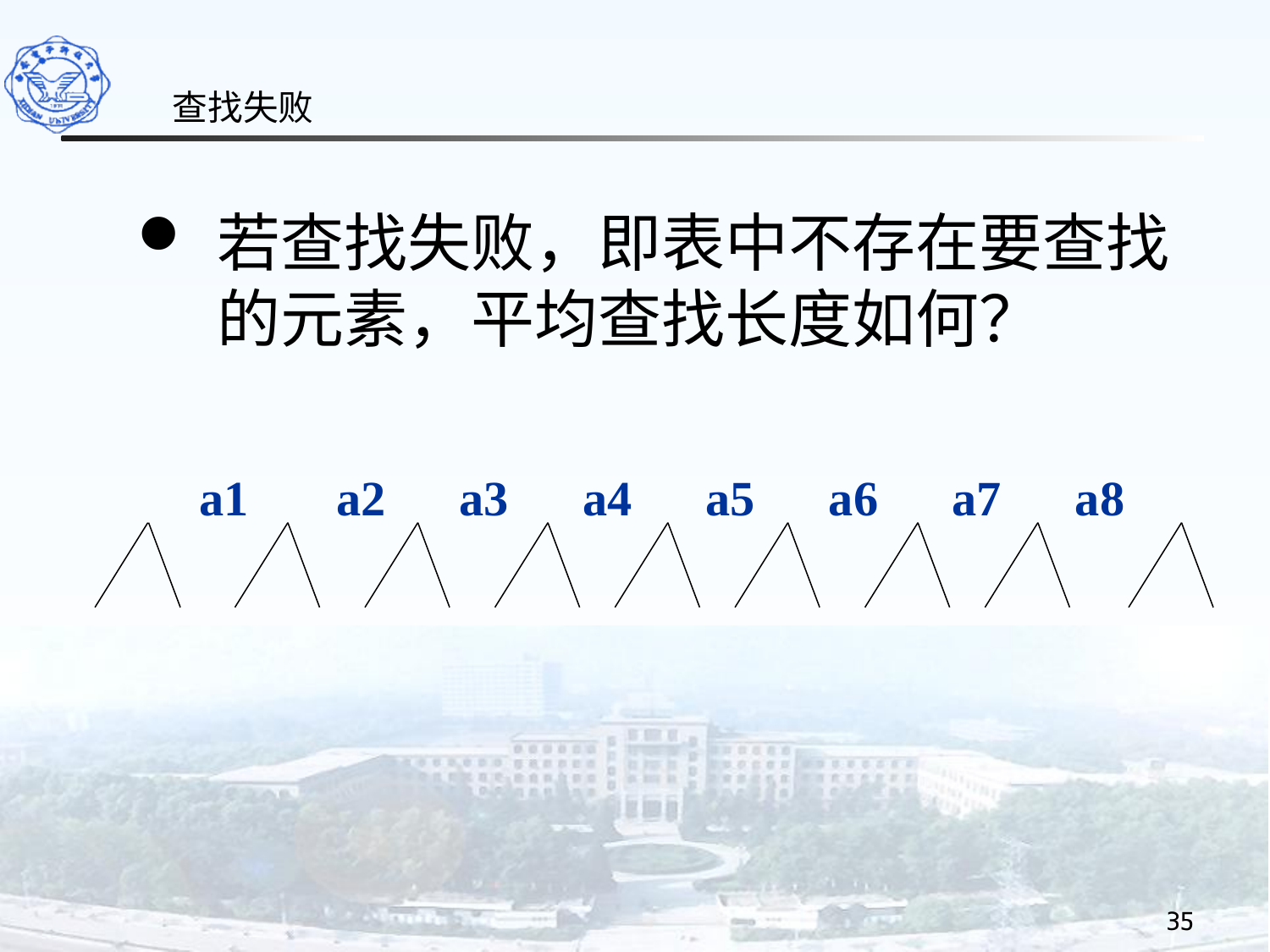

查找失败
若查找失败，即表中不存在要查找的元素，平均查找长度如何？
a1       a2      a3      a4      a5      a6      a7      a8

35